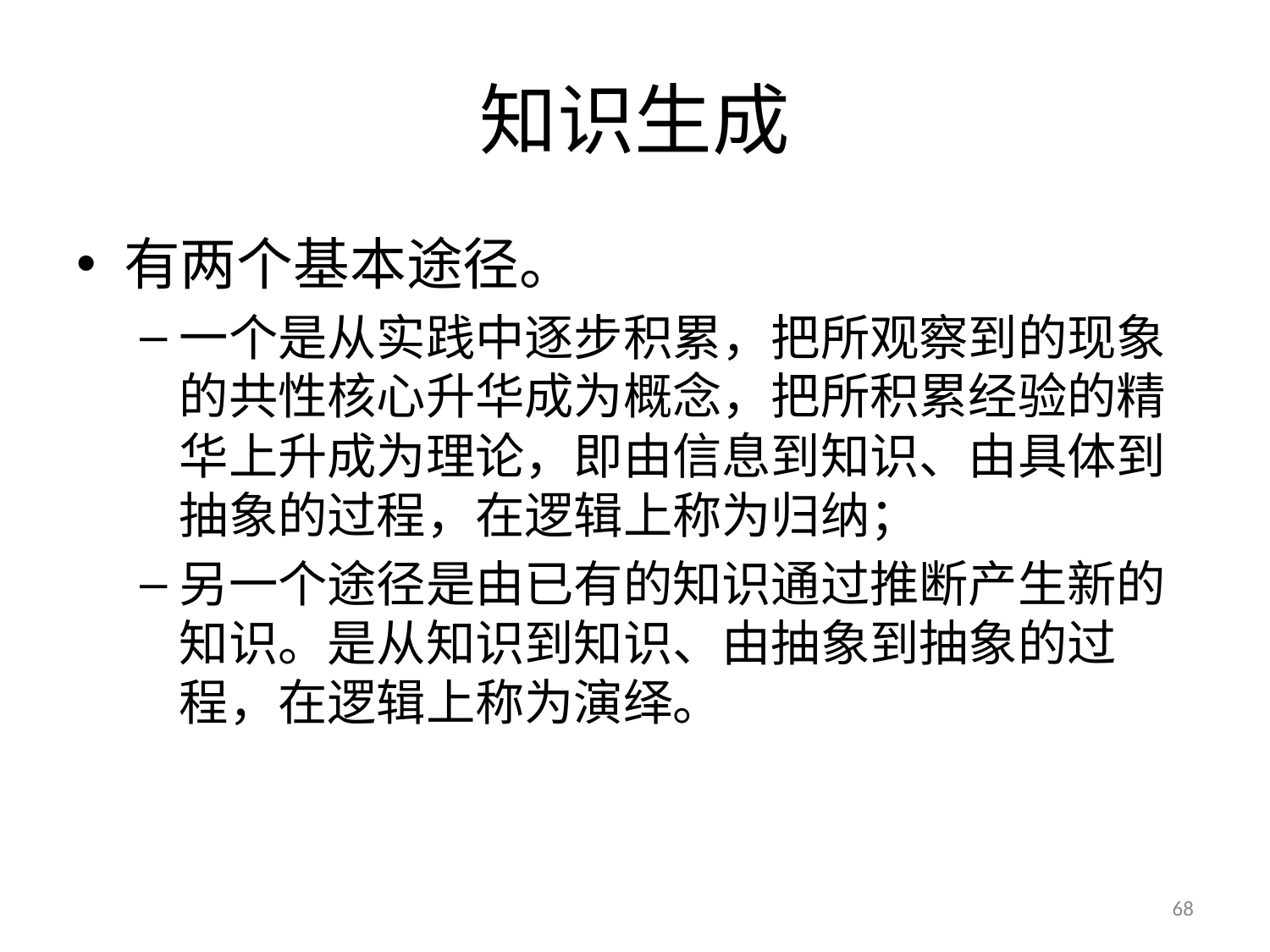

# 知识生成
有两个基本途径。
一个是从实践中逐步积累，把所观察到的现象的共性核心升华成为概念，把所积累经验的精华上升成为理论，即由信息到知识、由具体到抽象的过程，在逻辑上称为归纳；
另一个途径是由已有的知识通过推断产生新的知识。是从知识到知识、由抽象到抽象的过程，在逻辑上称为演绎。
68